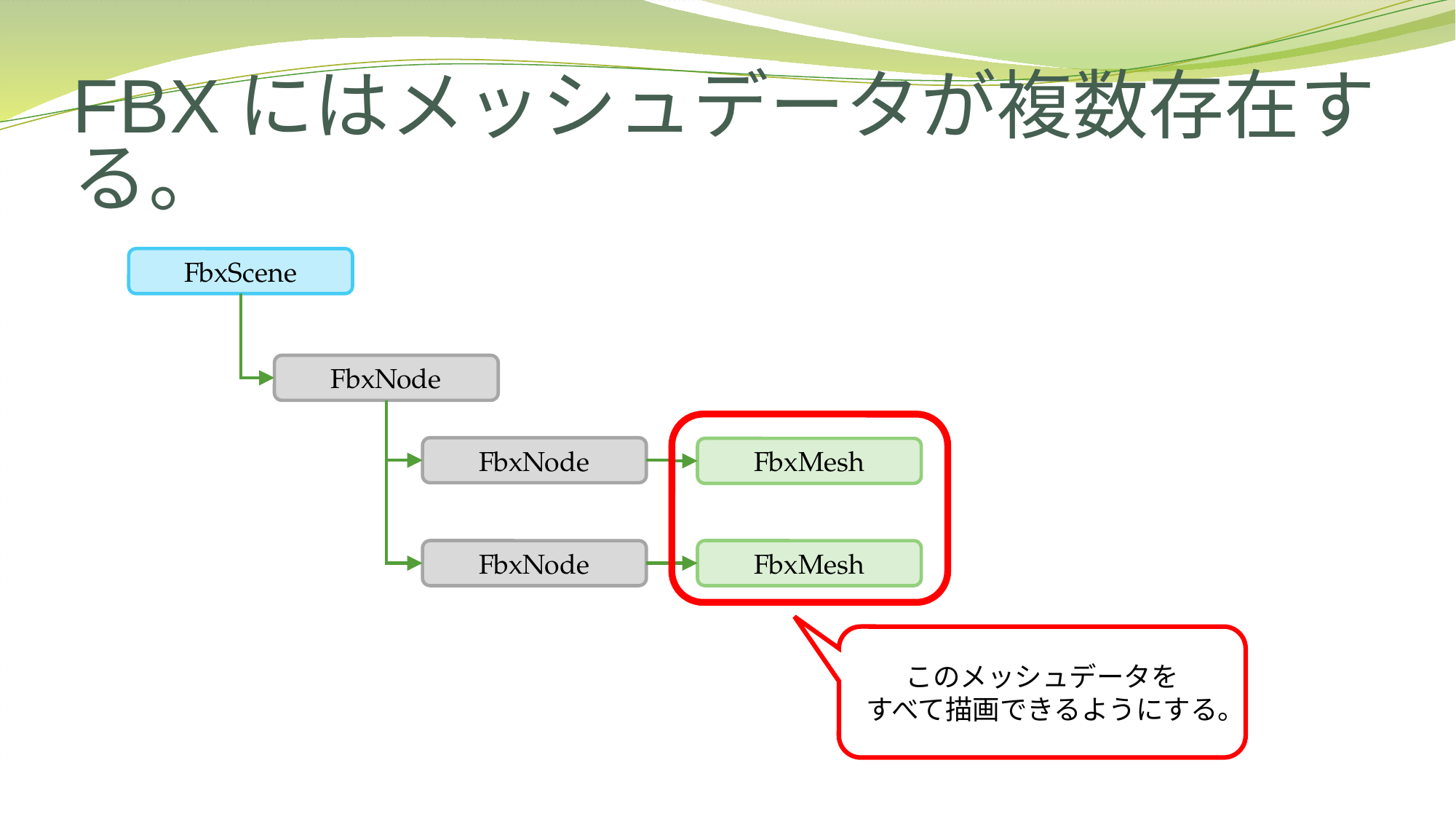

# FBXにはメッシュデータが複数存在する。
FbxScene
FbxNode

FbxNode
FbxMesh
FbxNode
FbxMesh
このメッシュデータを
すべて描画できるようにする。